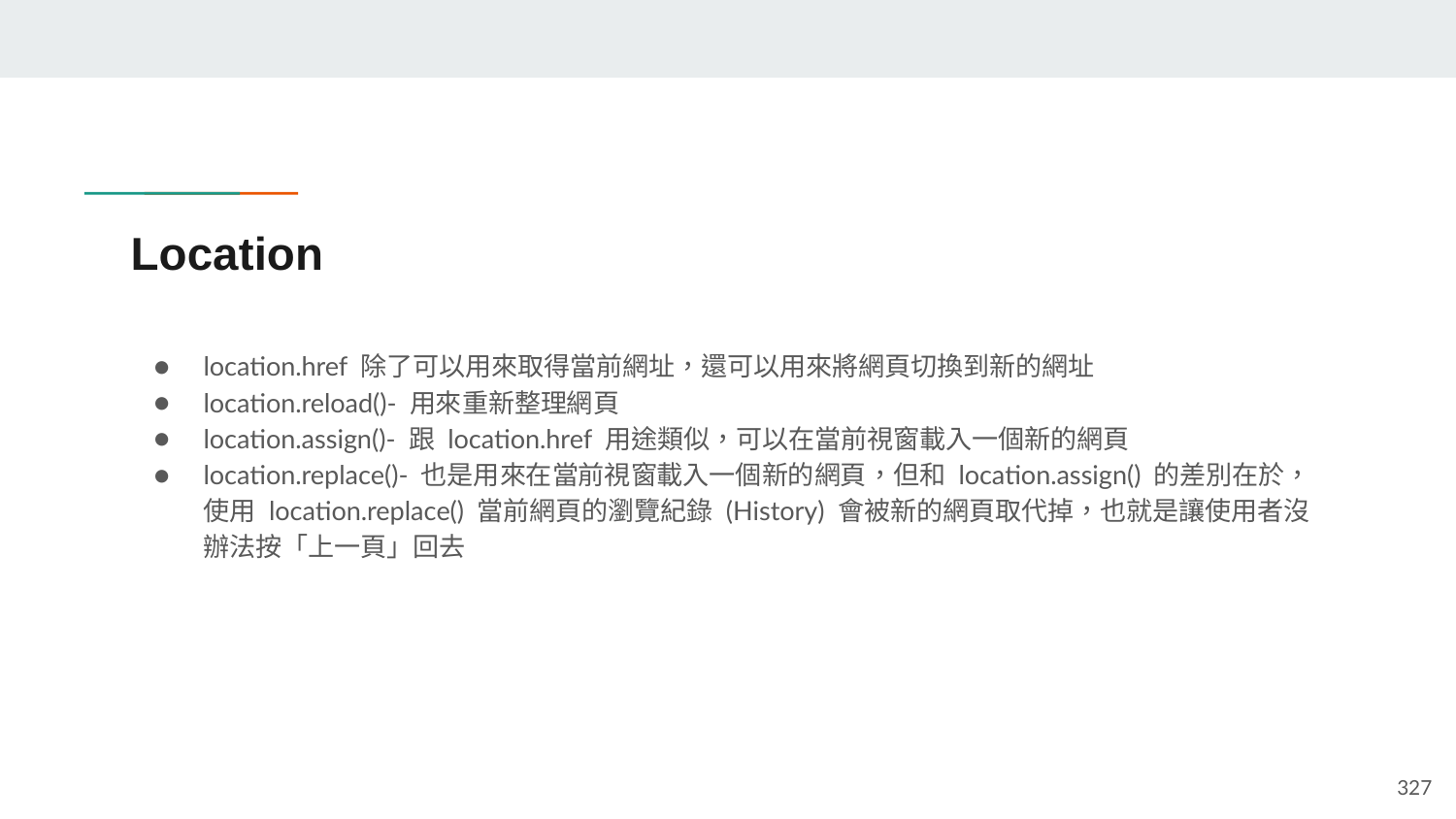

# Location
location.href 除了可以用來取得當前網址，還可以用來將網頁切換到新的網址
location.reload()- 用來重新整理網頁
location.assign()- 跟 location.href 用途類似，可以在當前視窗載入一個新的網頁
location.replace()- 也是用來在當前視窗載入一個新的網頁，但和 location.assign() 的差別在於，使用 location.replace() 當前網頁的瀏覽紀錄 (History) 會被新的網頁取代掉，也就是讓使用者沒辦法按「上一頁」回去

327